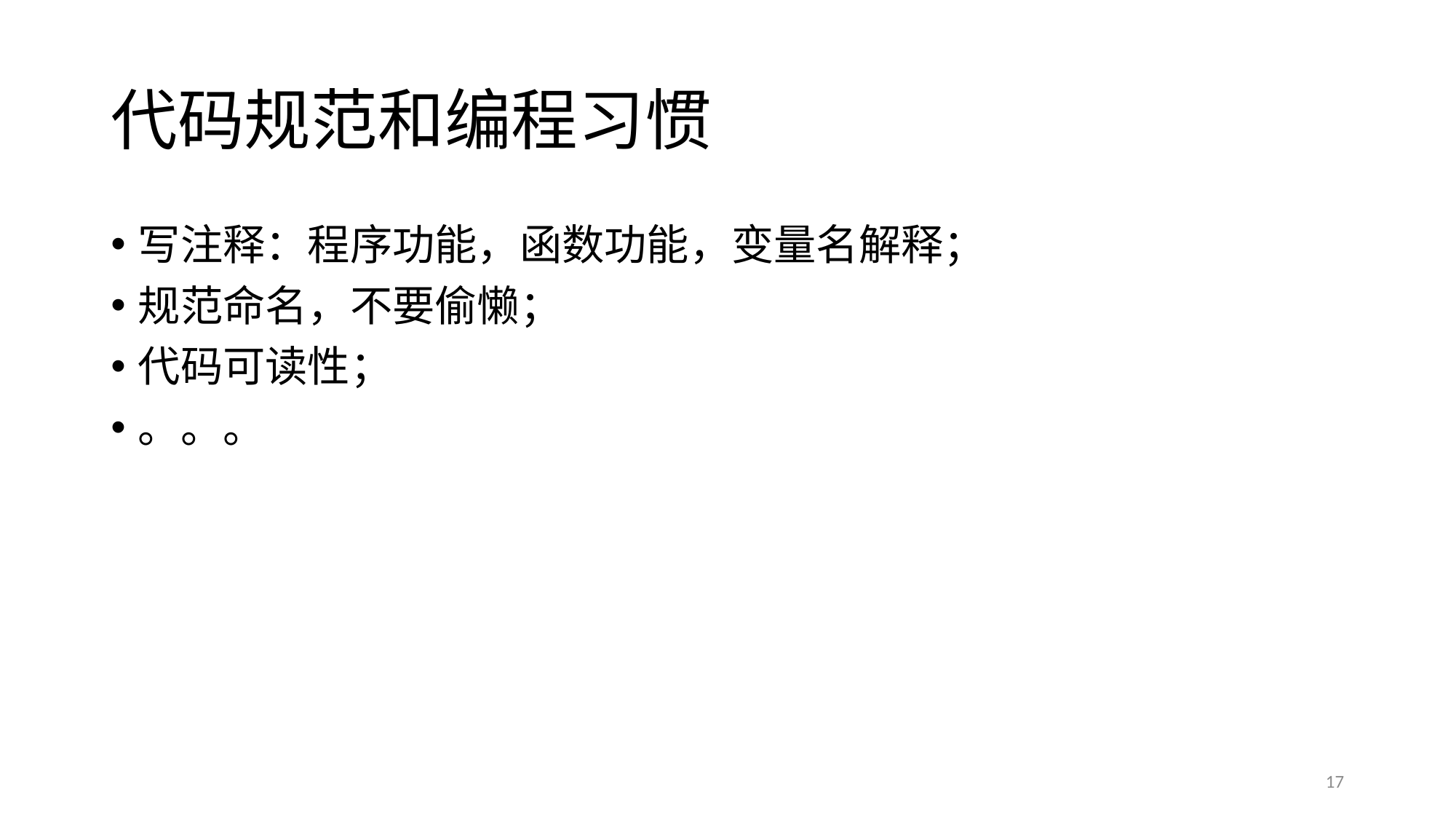

# 代码规范和编程习惯
写注释：程序功能，函数功能，变量名解释；
规范命名，不要偷懒；
代码可读性；
。。。
17